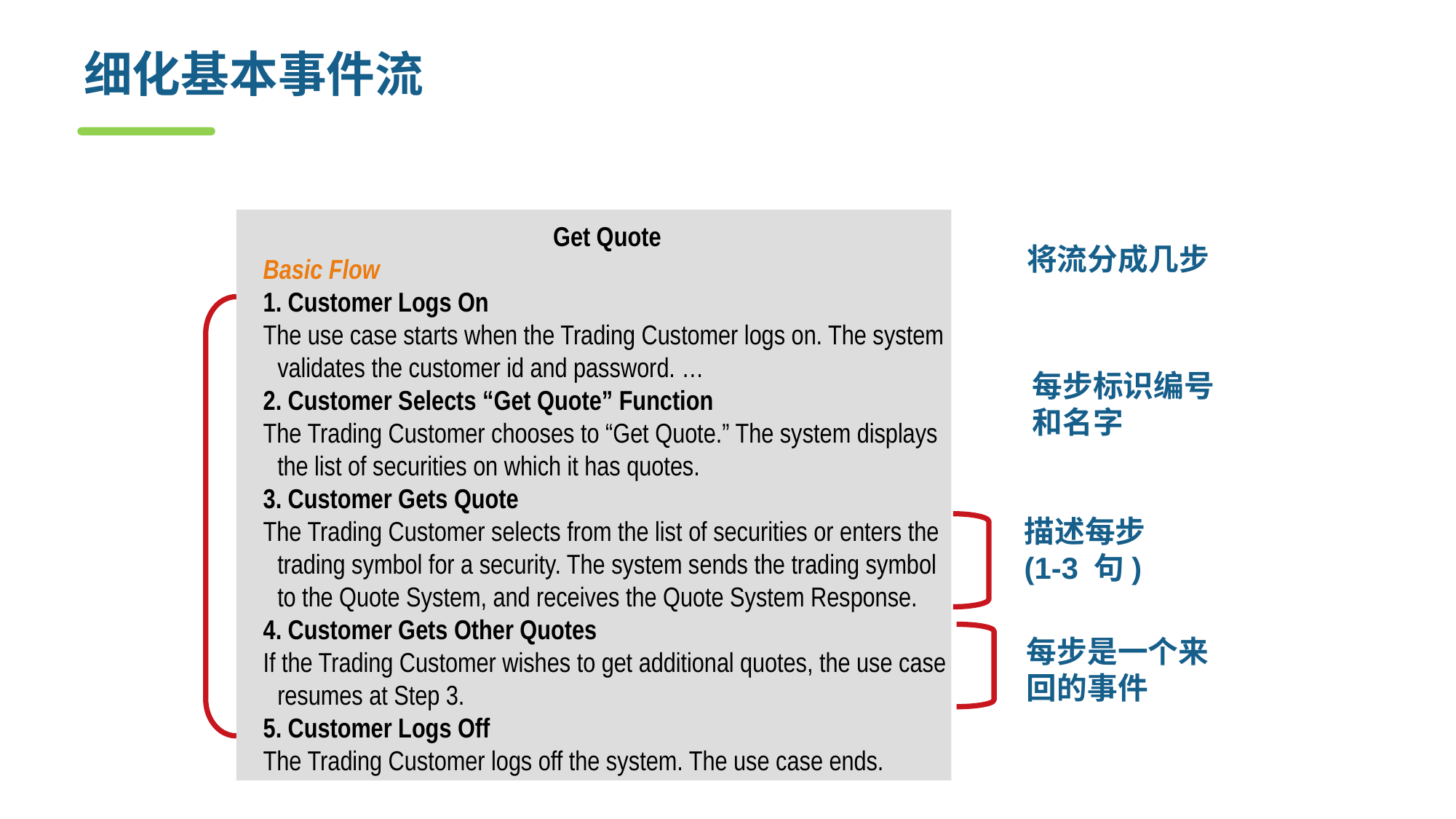

# 细化基本事件流
Get Quote
Basic Flow
1. Customer Logs On
The use case starts when the Trading Customer logs on. The system validates the customer id and password. …
2. Customer Selects “Get Quote” Function
The Trading Customer chooses to “Get Quote.” The system displays the list of securities on which it has quotes.
3. Customer Gets Quote
The Trading Customer selects from the list of securities or enters the trading symbol for a security. The system sends the trading symbol to the Quote System, and receives the Quote System Response.
4. Customer Gets Other Quotes
If the Trading Customer wishes to get additional quotes, the use case resumes at Step 3.
5. Customer Logs Off
The Trading Customer logs off the system. The use case ends.
将流分成几步

每步标识编号
和名字
描述每步
(1-3 句)

每步是一个来
回的事件
68